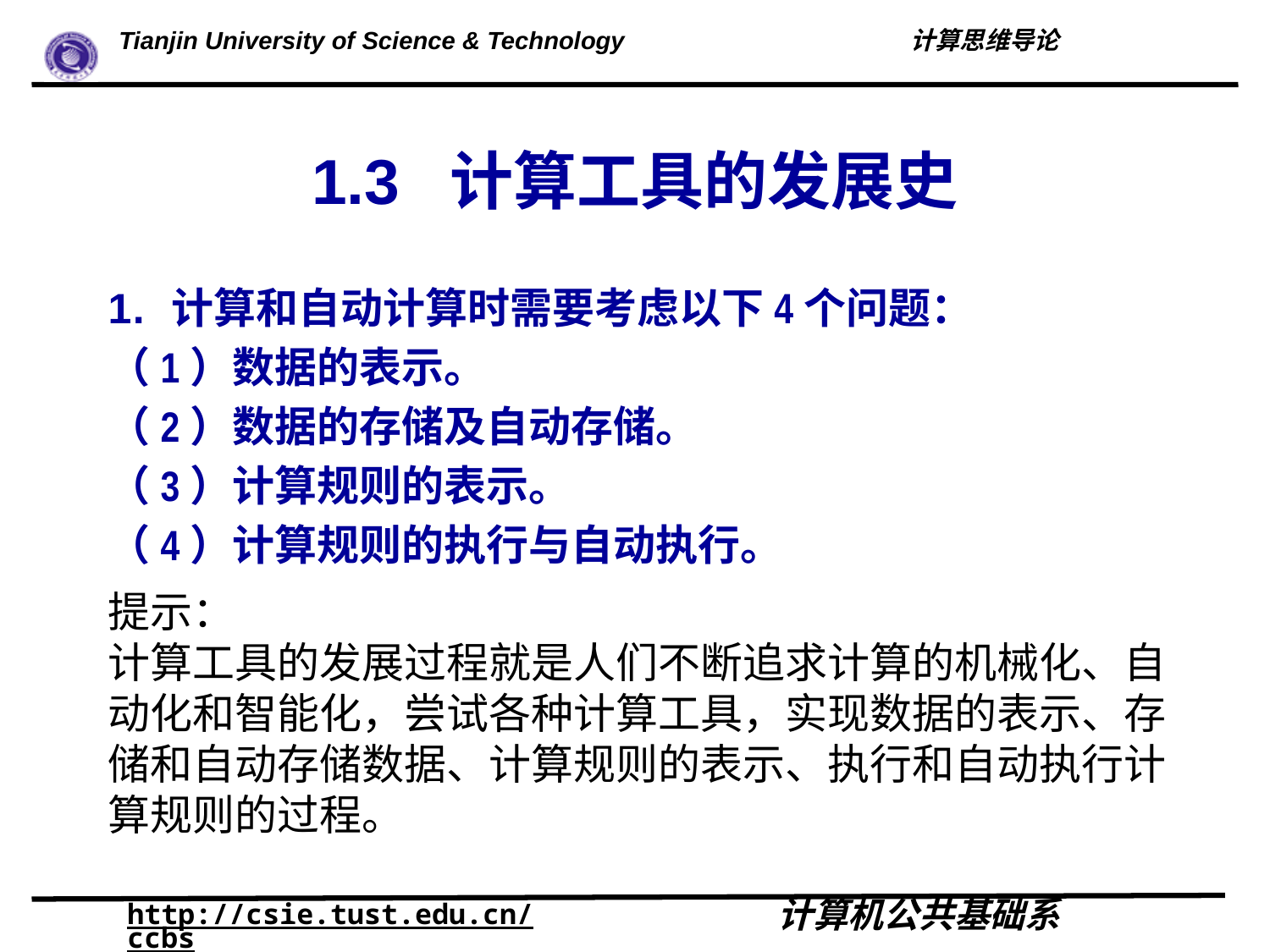

# 1.3  计算工具的发展史
计算和自动计算时需要考虑以下4个问题：
（1）数据的表示。
（2）数据的存储及自动存储。
（3）计算规则的表示。
（4）计算规则的执行与自动执行。
提示：
计算工具的发展过程就是人们不断追求计算的机械化、自动化和智能化，尝试各种计算工具，实现数据的表示、存储和自动存储数据、计算规则的表示、执行和自动执行计算规则的过程。